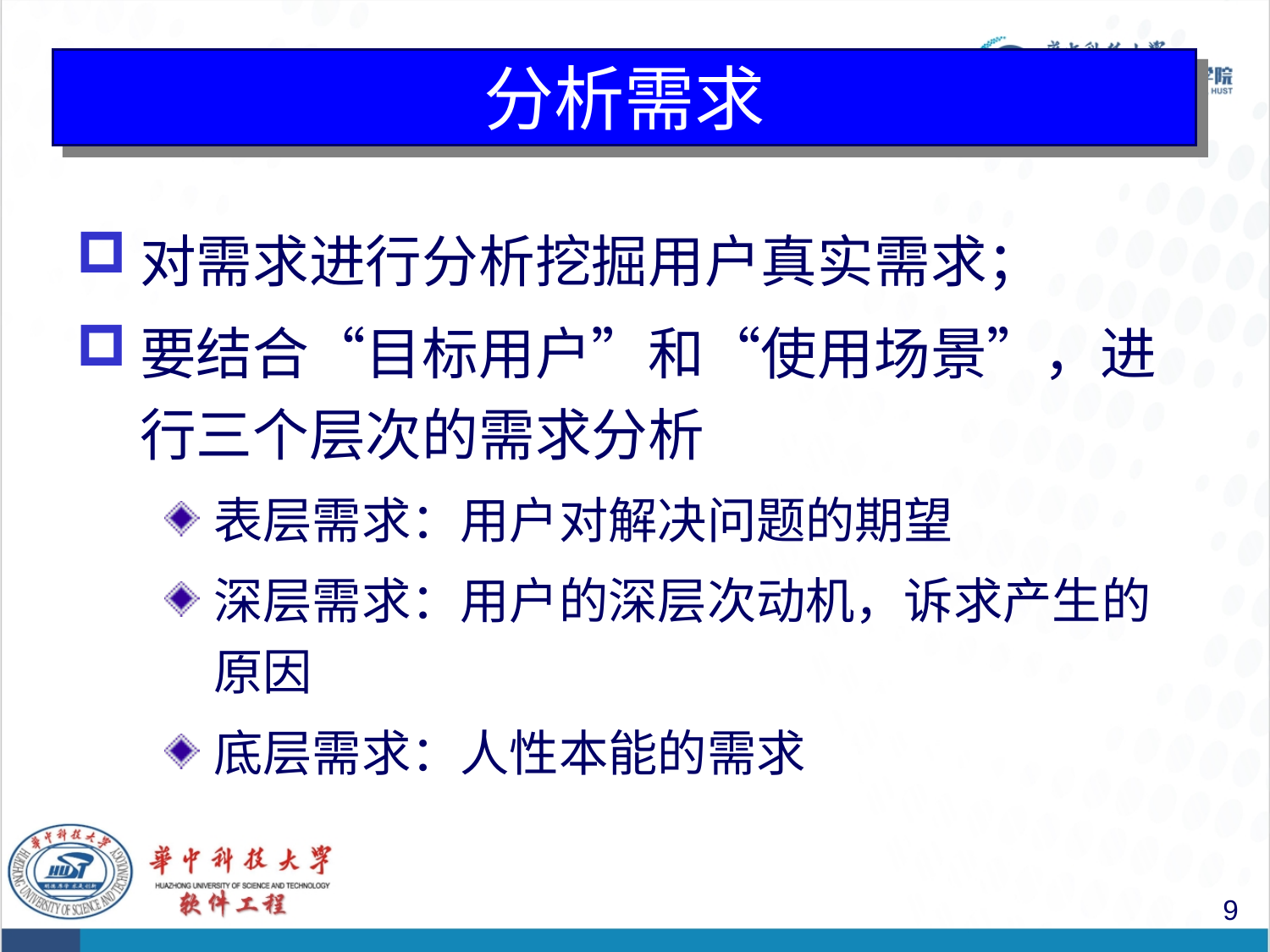

# 分析需求
对需求进行分析挖掘用户真实需求；
要结合“目标用户”和“使用场景”，进行三个层次的需求分析
表层需求：用户对解决问题的期望
深层需求：用户的深层次动机，诉求产生的原因
底层需求：人性本能的需求

9